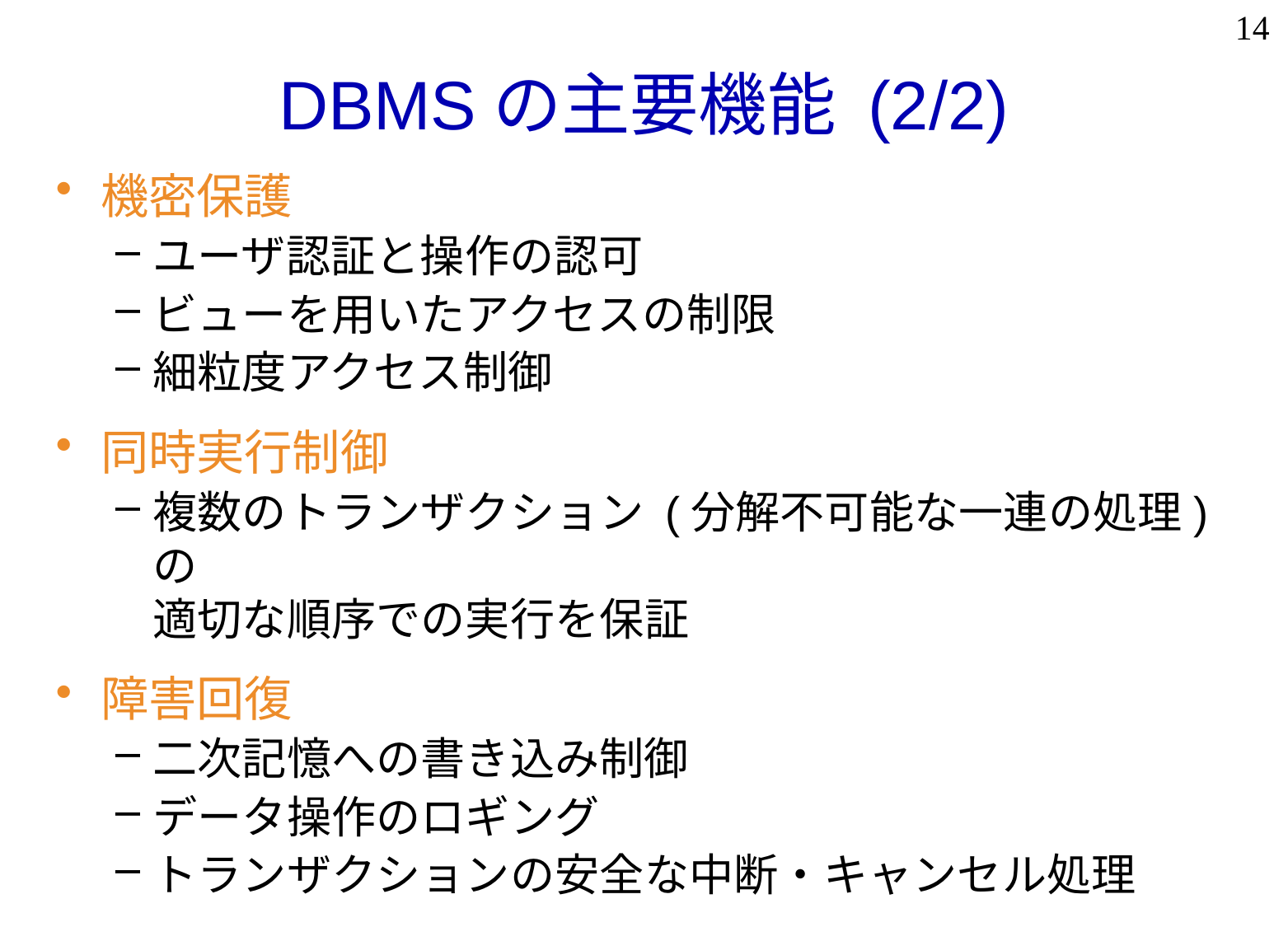

14
# DBMSの主要機能 (2/2)
機密保護
ユーザ認証と操作の認可
ビューを用いたアクセスの制限
細粒度アクセス制御
同時実行制御
複数のトランザクション (分解不可能な一連の処理) の
適切な順序での実行を保証
障害回復
二次記憶への書き込み制御
データ操作のロギング
トランザクションの安全な中断・キャンセル処理